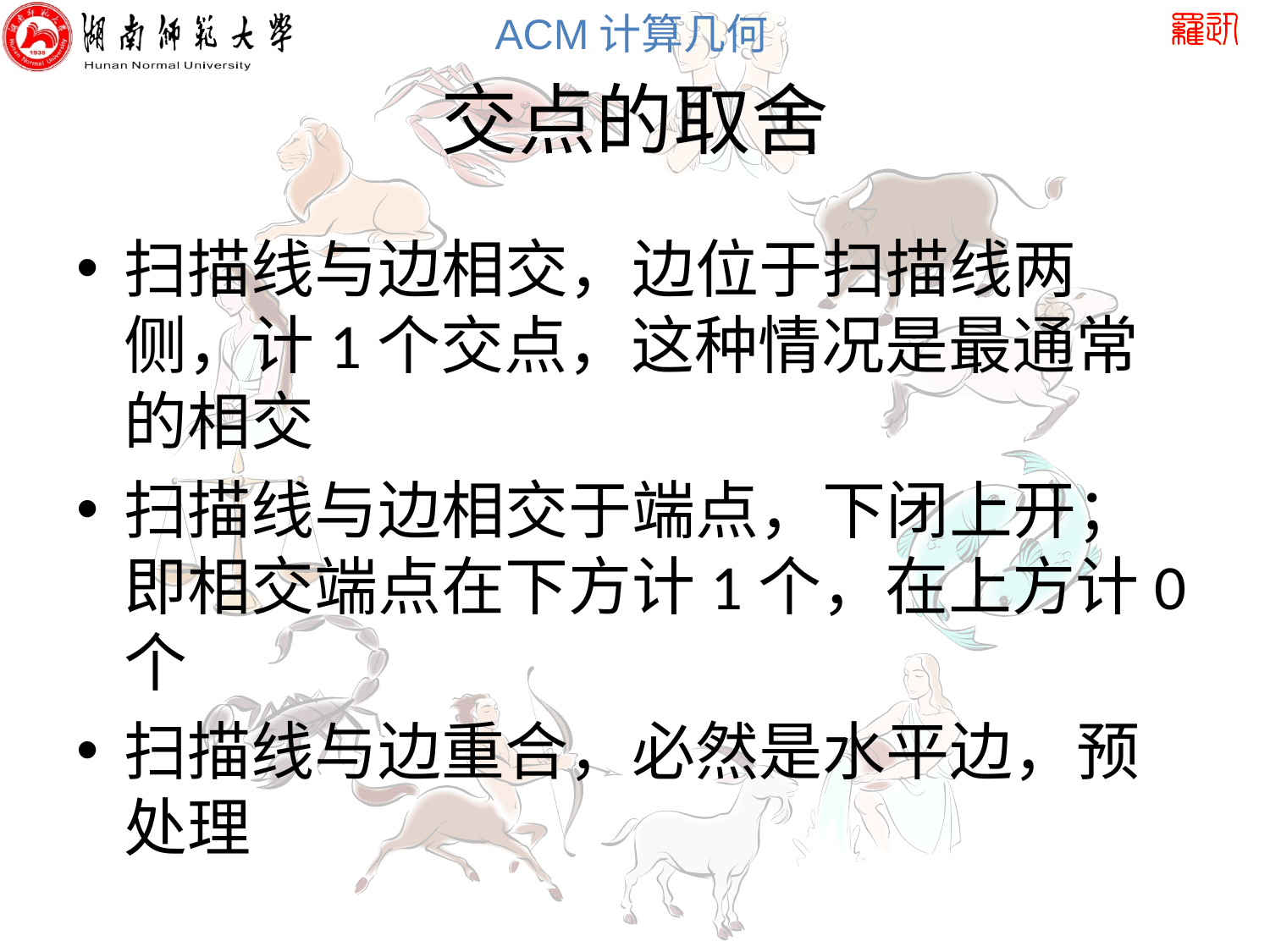

# 交点的取舍
扫描线与边相交，边位于扫描线两侧，计1个交点，这种情况是最通常的相交
扫描线与边相交于端点，下闭上开；即相交端点在下方计1个，在上方计0个
扫描线与边重合，必然是水平边，预处理